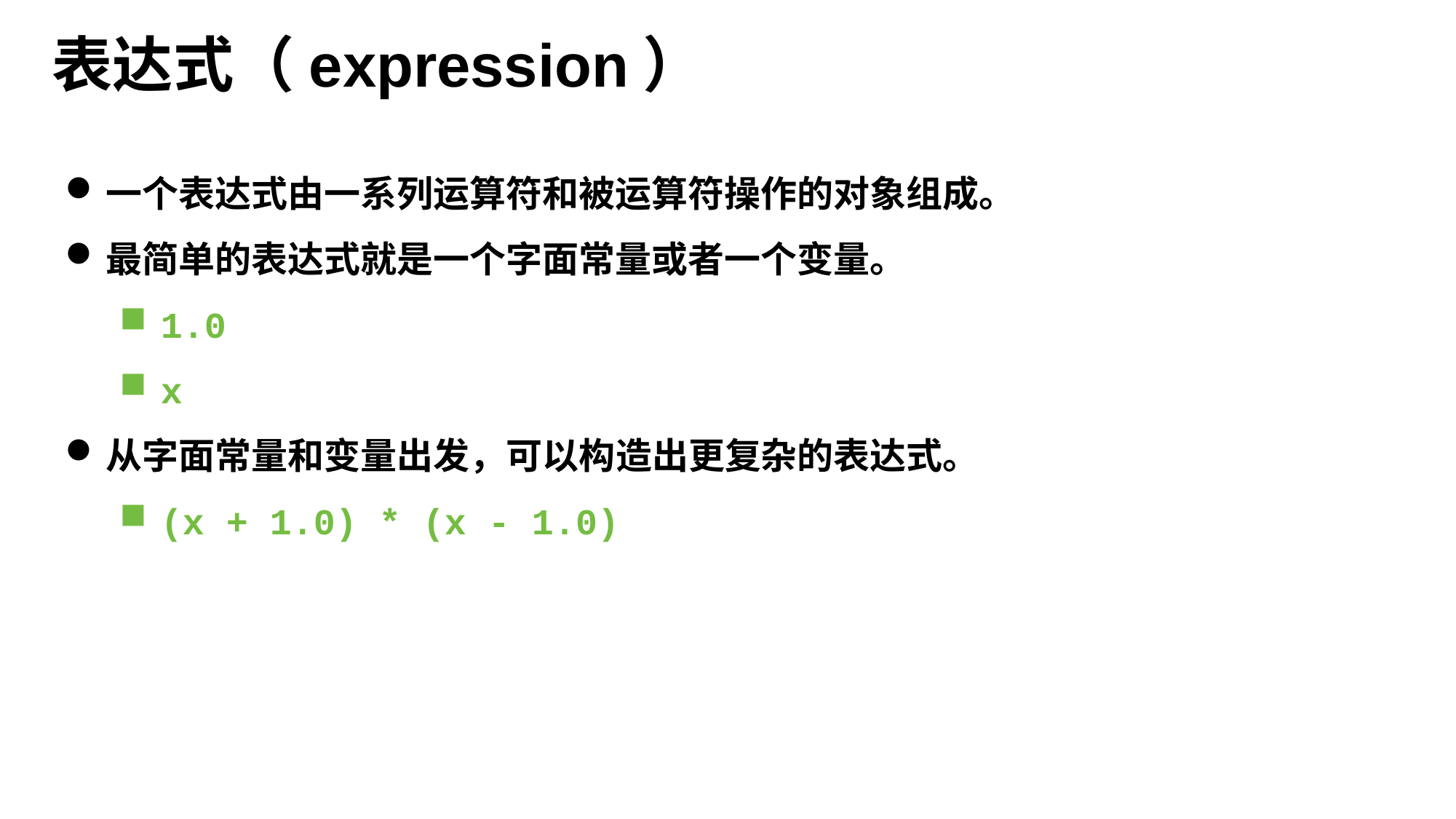

表达式（expression）
一个表达式由一系列运算符和被运算符操作的对象组成。
最简单的表达式就是一个字面常量或者一个变量。
1.0
x
从字面常量和变量出发，可以构造出更复杂的表达式。
(x + 1.0) * (x - 1.0)
2017